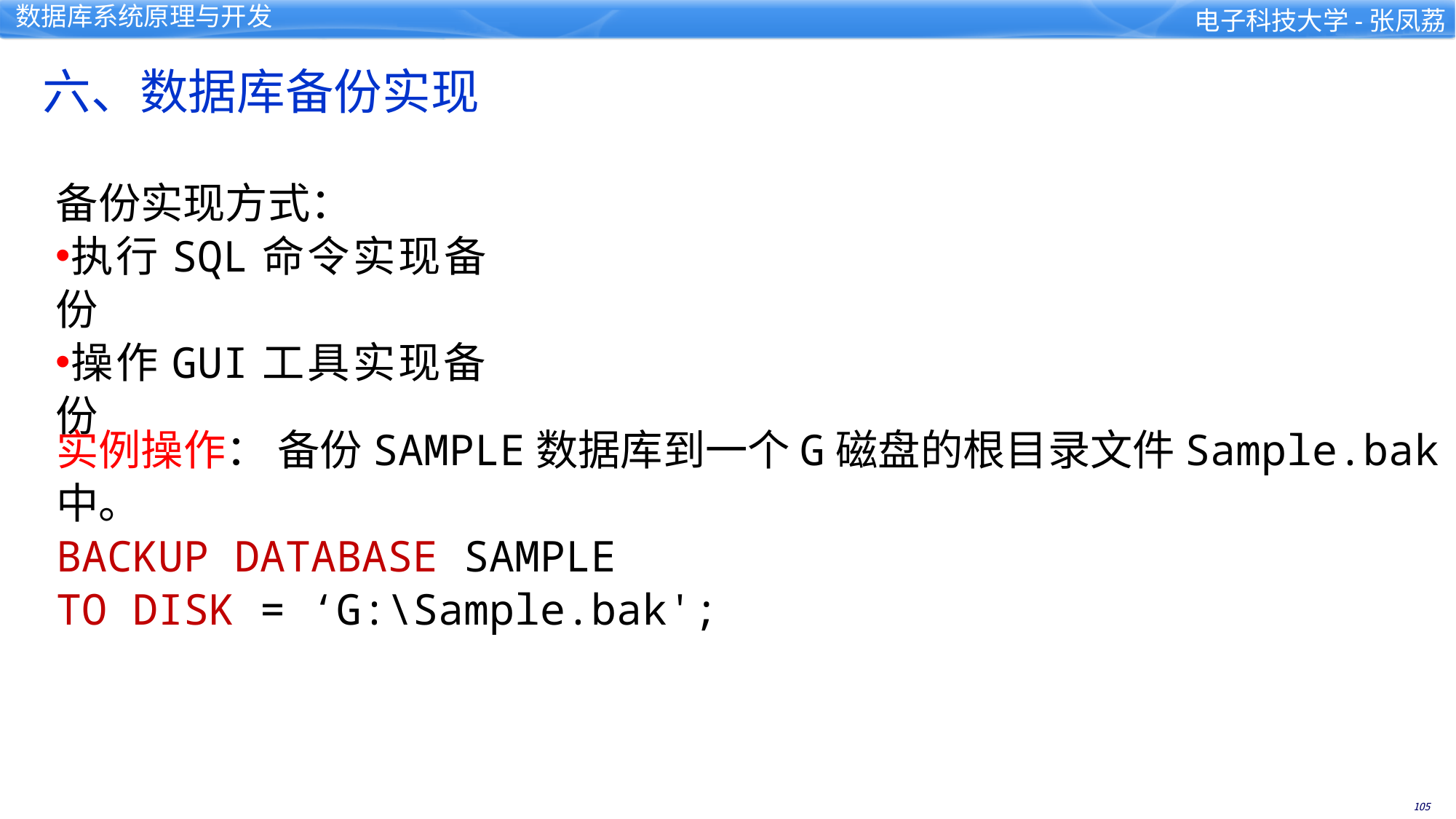

六、数据库备份实现
备份实现方式：
执行SQL命令实现备份
操作GUI工具实现备份
实例操作： 备份SAMPLE数据库到一个G磁盘的根目录文件Sample.bak中。
BACKUP DATABASE SAMPLE
TO DISK = ‘G:\Sample.bak';